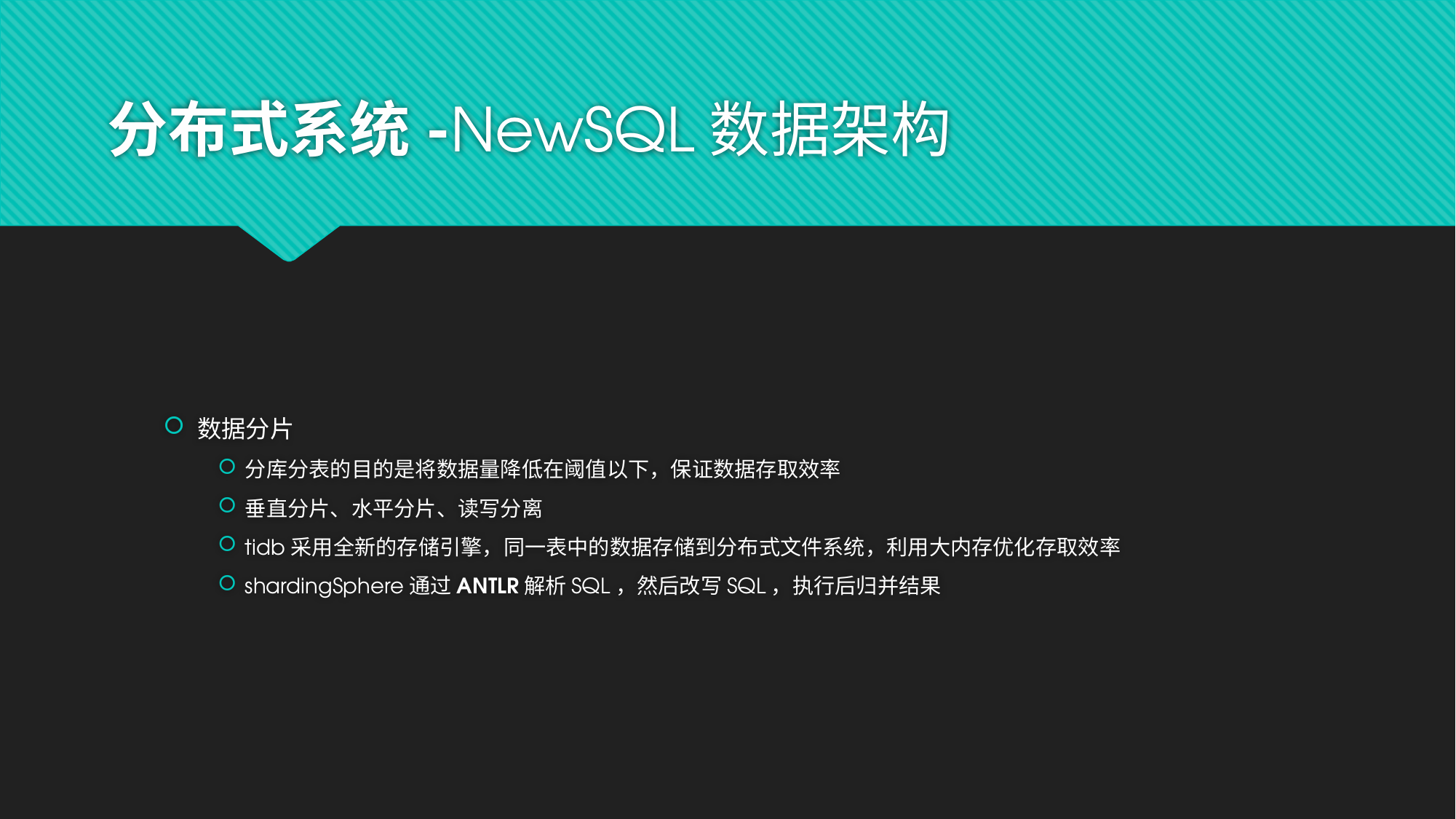

# 分布式系统-NewSQL数据架构

数据分片
分库分表的目的是将数据量降低在阈值以下，保证数据存取效率
垂直分片、水平分片、读写分离
tidb采用全新的存储引擎，同一表中的数据存储到分布式文件系统，利用大内存优化存取效率
shardingSphere通过ANTLR解析SQL，然后改写SQL，执行后归并结果